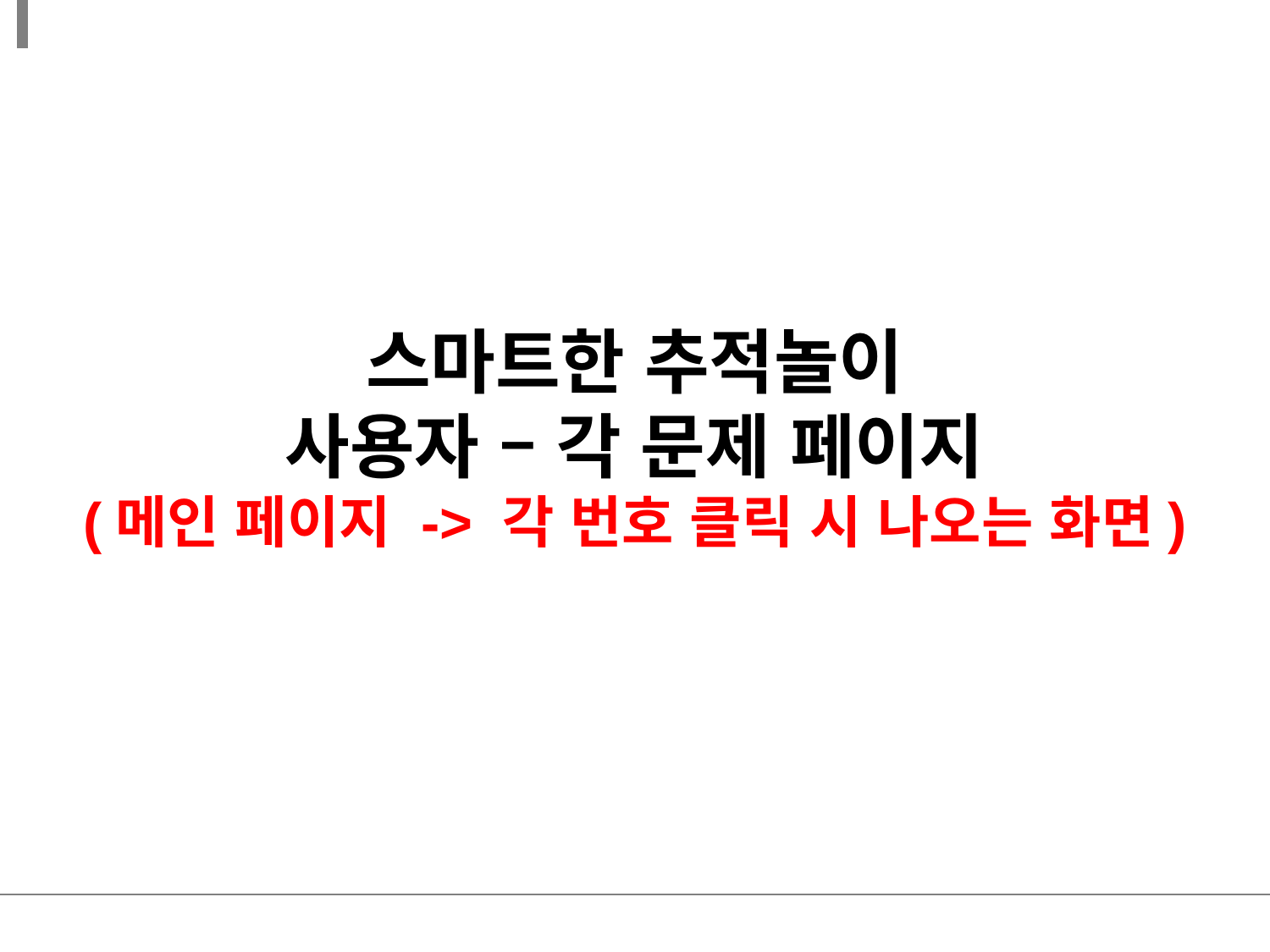

스마트한 추적놀이
사용자 – 각 문제 페이지
(메인 페이지 -> 각 번호 클릭 시 나오는 화면)